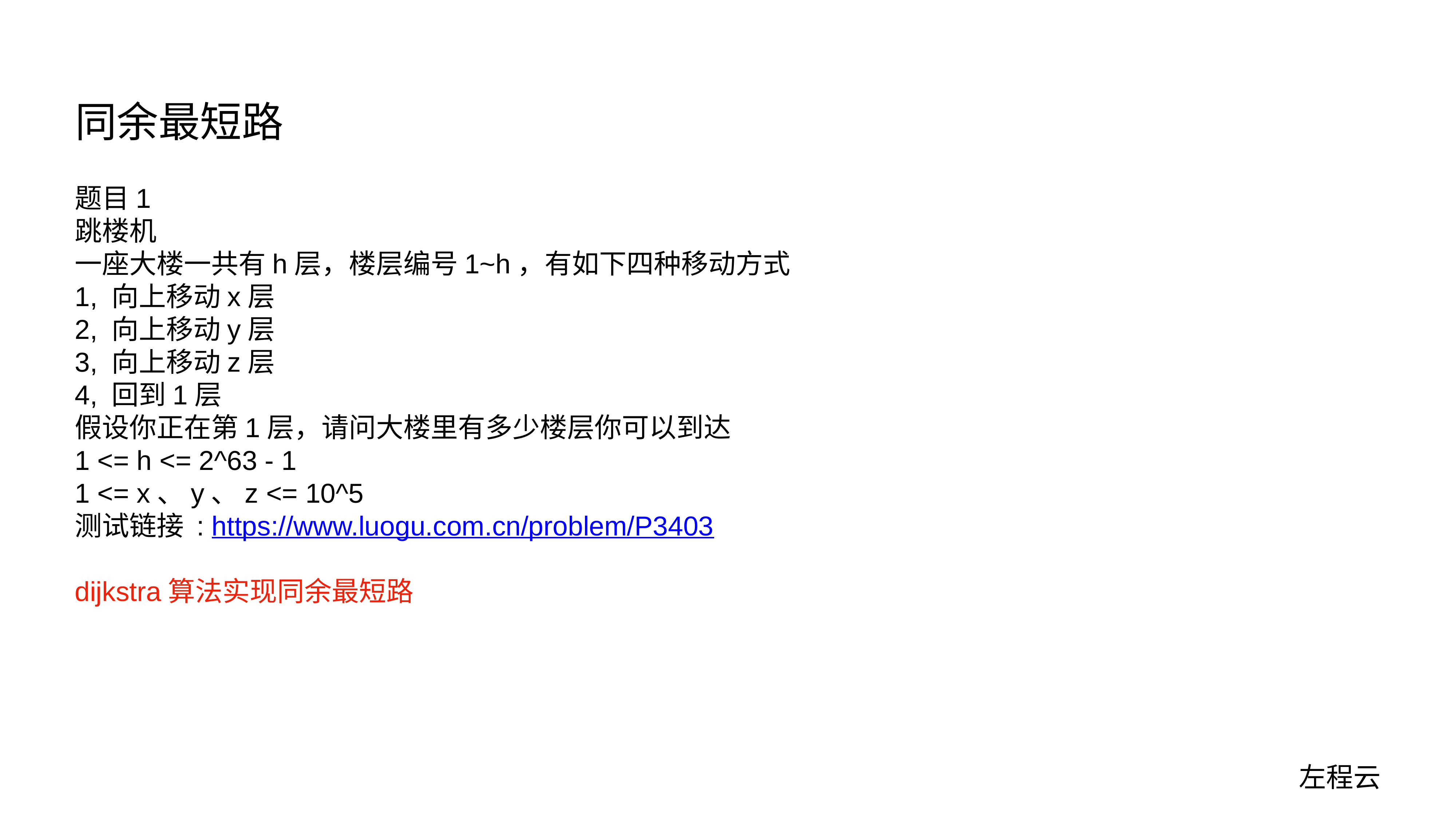

# 同余最短路
题目1
跳楼机
一座大楼一共有h层，楼层编号1~h，有如下四种移动方式
1, 向上移动x层
2, 向上移动y层
3, 向上移动z层
4, 回到1层
假设你正在第1层，请问大楼里有多少楼层你可以到达
1 <= h <= 2^63 - 1
1 <= x、y、z <= 10^5
测试链接 : https://www.luogu.com.cn/problem/P3403

dijkstra算法实现同余最短路
左程云